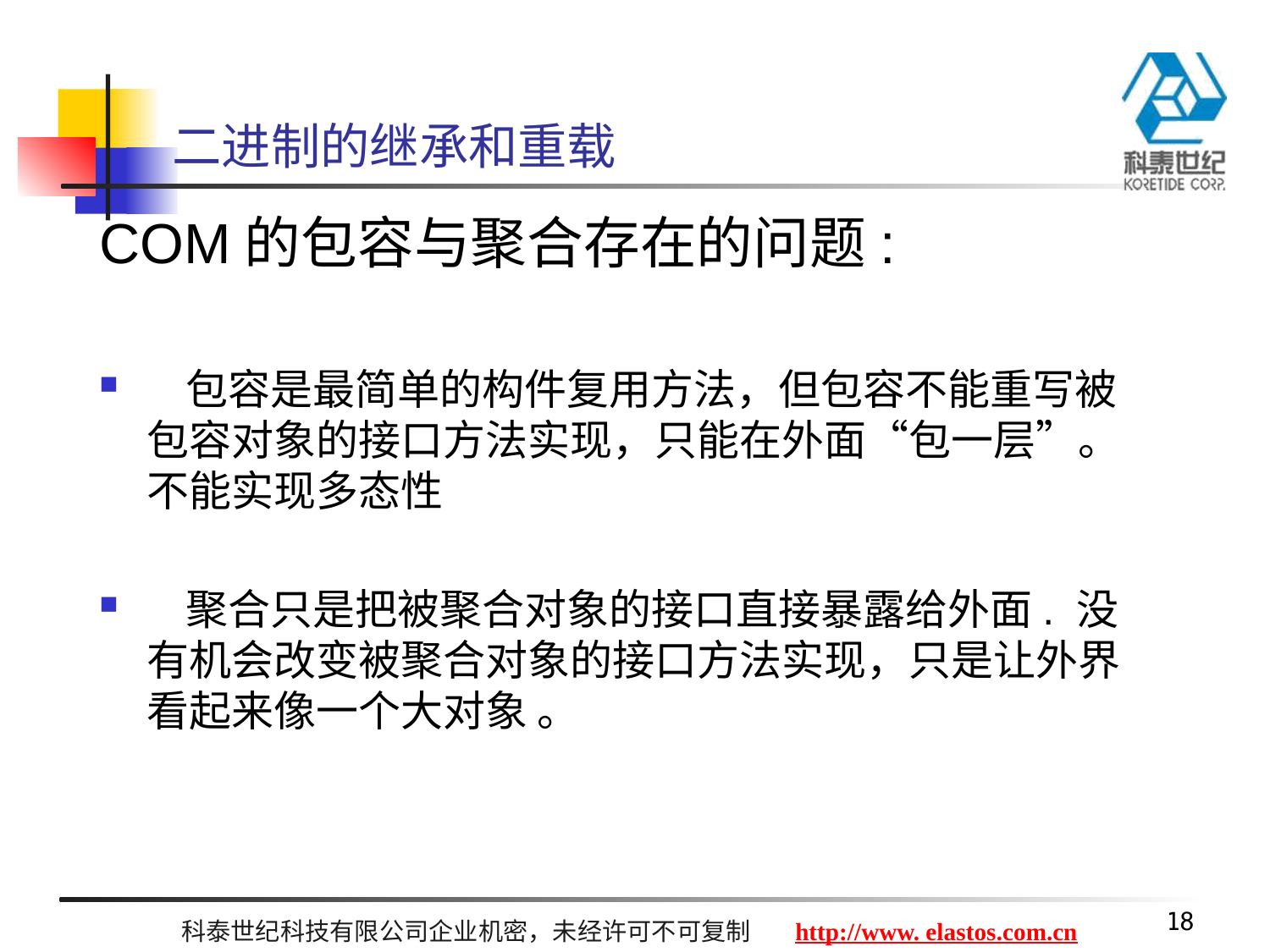

# 二进制的继承和重载
COM的包容与聚合存在的问题:

   包容是最简单的构件复用方法，但包容不能重写被包容对象的接口方法实现，只能在外面“包一层”。不能实现多态性

   聚合只是把被聚合对象的接口直接暴露给外面. 没有机会改变被聚合对象的接口方法实现，只是让外界看起来像一个大对象 。
18